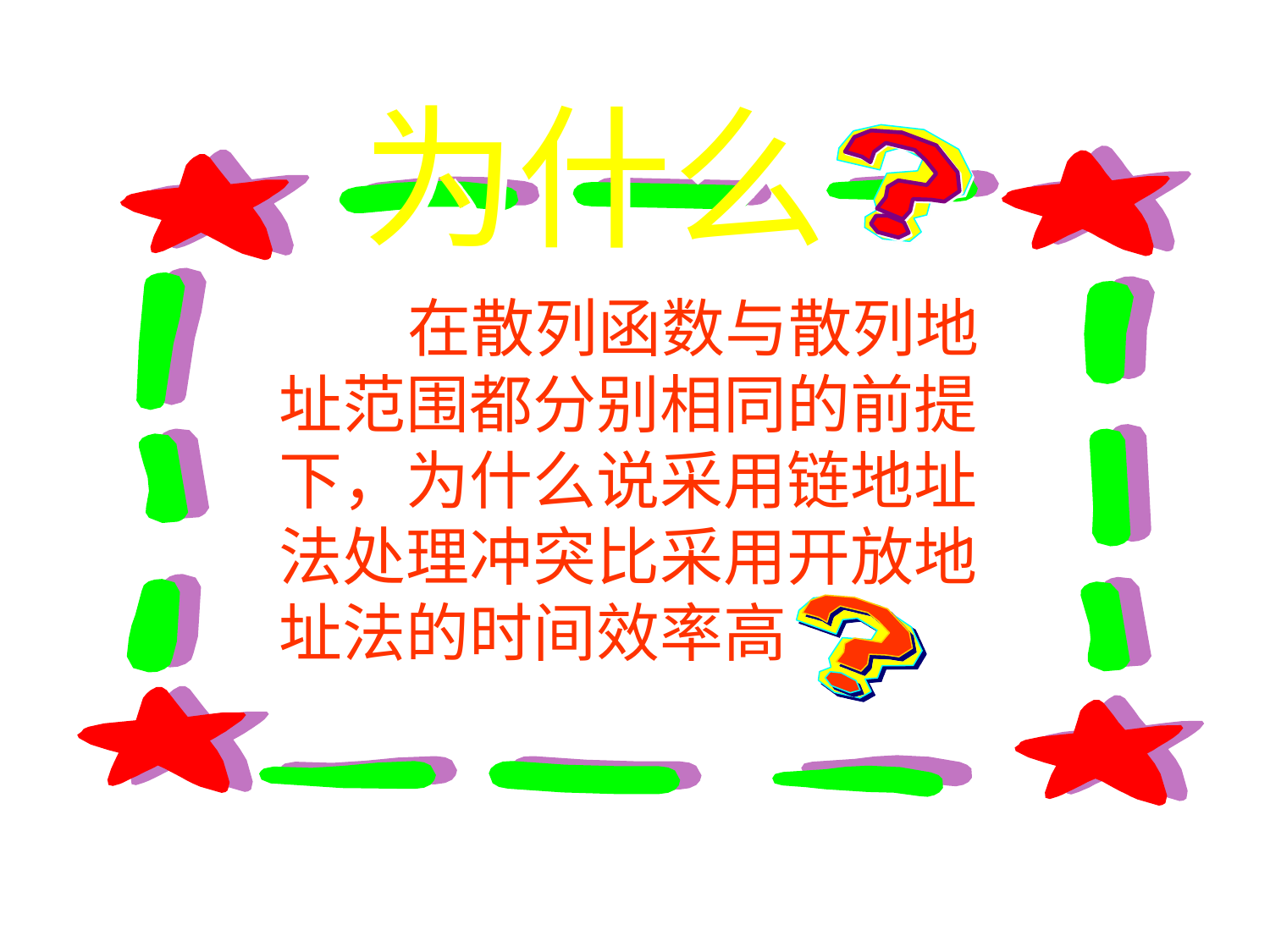

为什么

        在散列函数与散列地
址范围都分别相同的前提
下，为什么说采用链地址法处理冲突比采用开放地址法的时间效率高